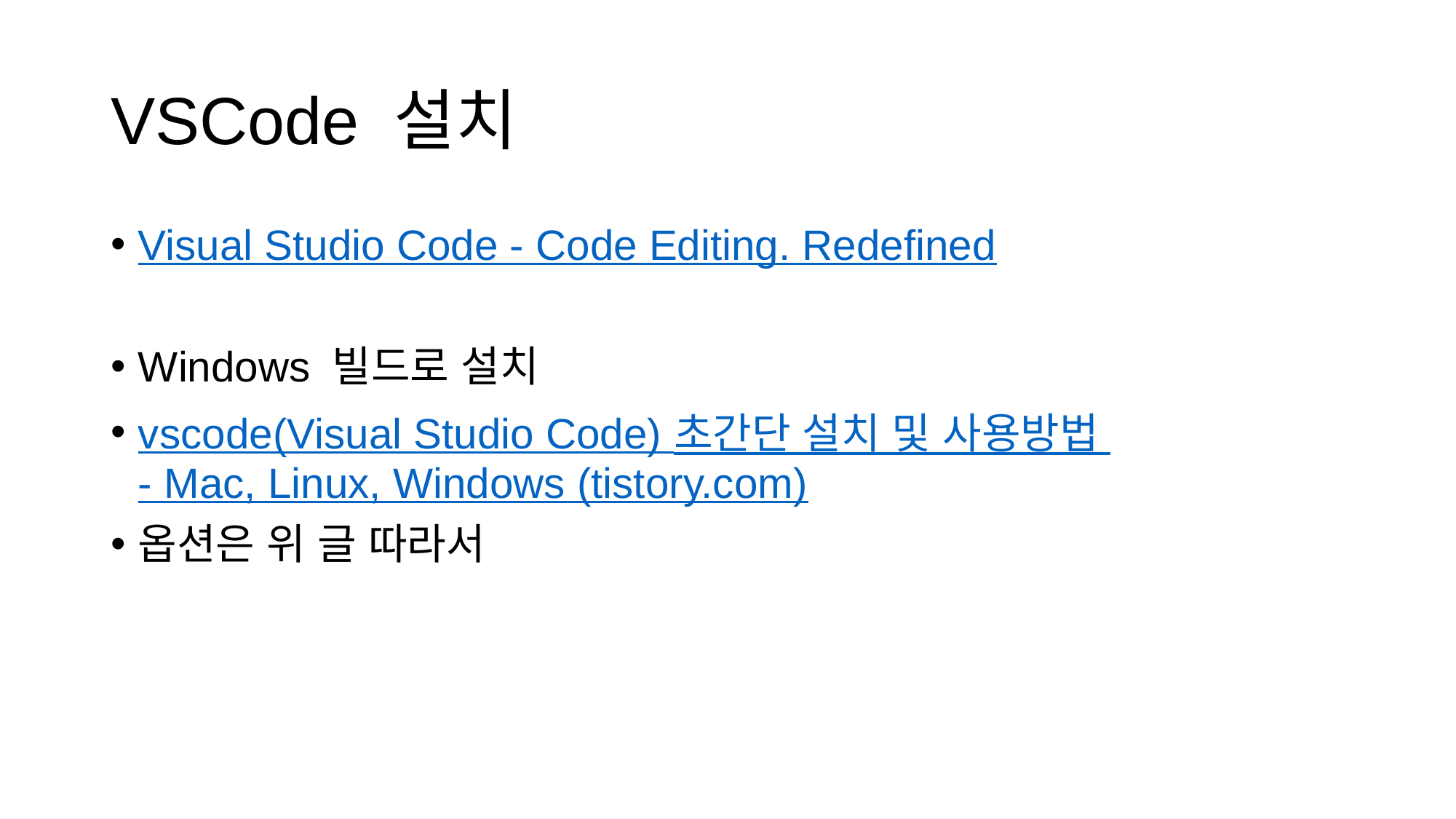

# VSCode 설치
Visual Studio Code - Code Editing. Redefined

Windows 빌드로 설치
vscode(Visual Studio Code) 초간단 설치 및 사용방법 - Mac, Linux, Windows (tistory.com)
옵션은 위 글 따라서